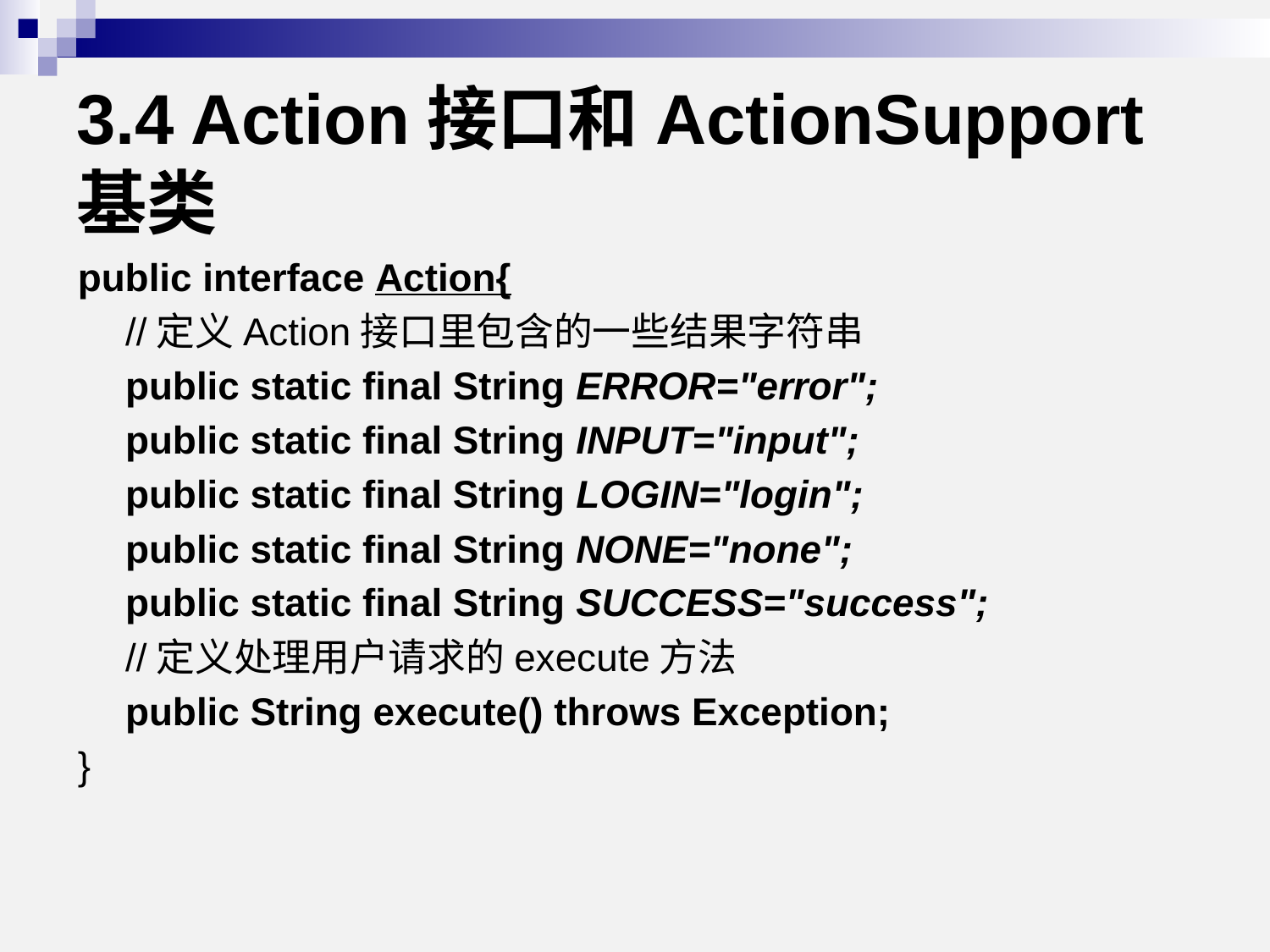

# 3.4 Action接口和ActionSupport基类
public interface Action{
	//定义Action接口里包含的一些结果字符串
	public static final String ERROR="error";
	public static final String INPUT="input";
	public static final String LOGIN="login";
	public static final String NONE="none";
	public static final String SUCCESS="success";
	//定义处理用户请求的execute方法
	public String execute() throws Exception;
}
27